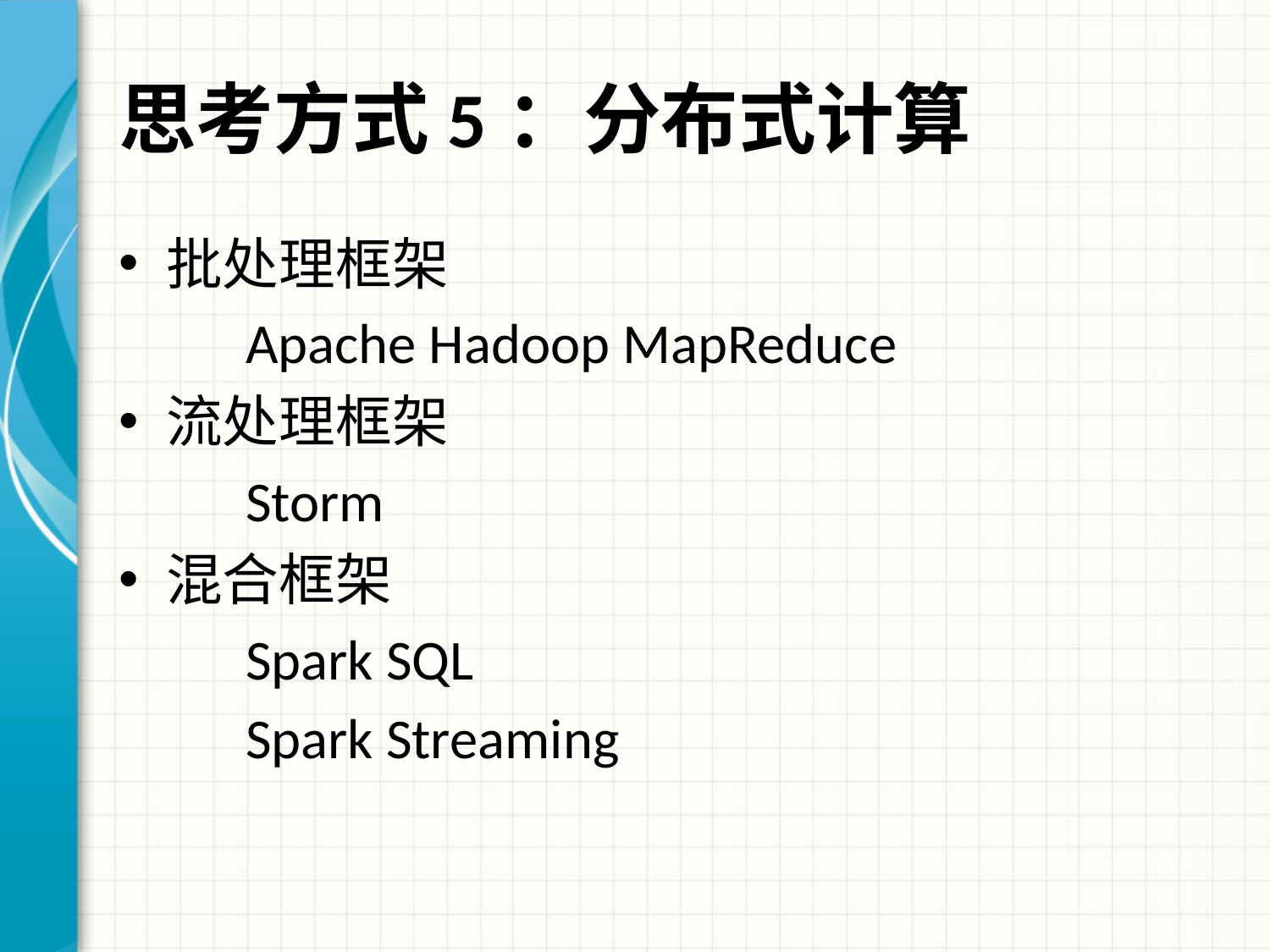

# 思考方式5：分布式计算
批处理框架
	Apache Hadoop MapReduce
流处理框架
	Storm
混合框架
	Spark SQL
	Spark Streaming